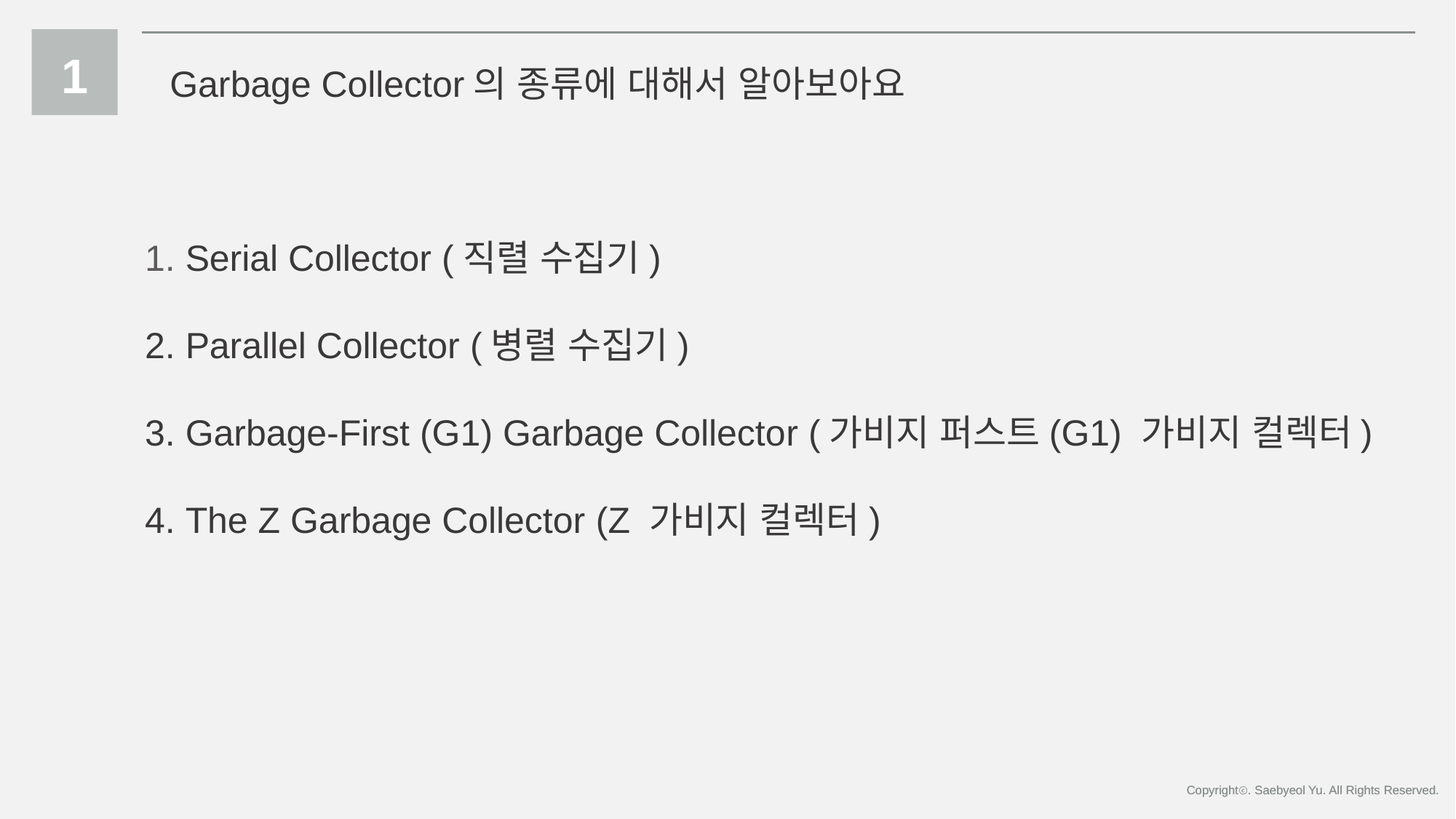

Garbage Collector의 종류에 대해서 알아보아요
1
1. Serial Collector (직렬 수집기)
2. Parallel Collector (병렬 수집기)
3. Garbage-First (G1) Garbage Collector (가비지 퍼스트(G1) 가비지 컬렉터)
4. The Z Garbage Collector (Z 가비지 컬렉터)
Copyrightⓒ. Saebyeol Yu. All Rights Reserved.